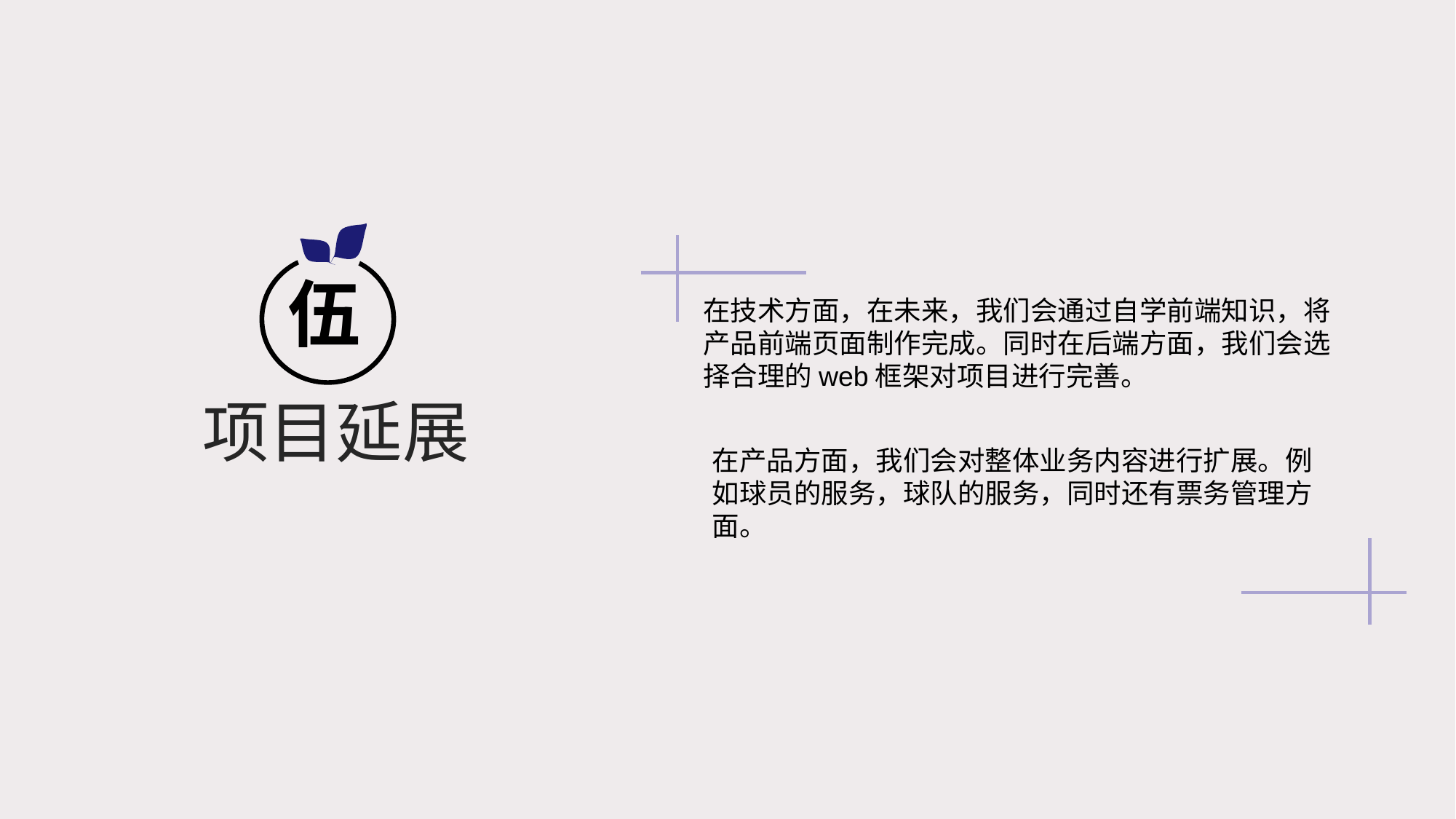

伍
在技术方面，在未来，我们会通过自学前端知识，将产品前端页面制作完成。同时在后端方面，我们会选择合理的web框架对项目进行完善。

项目延展
在产品方面，我们会对整体业务内容进行扩展。例如球员的服务，球队的服务，同时还有票务管理方面。